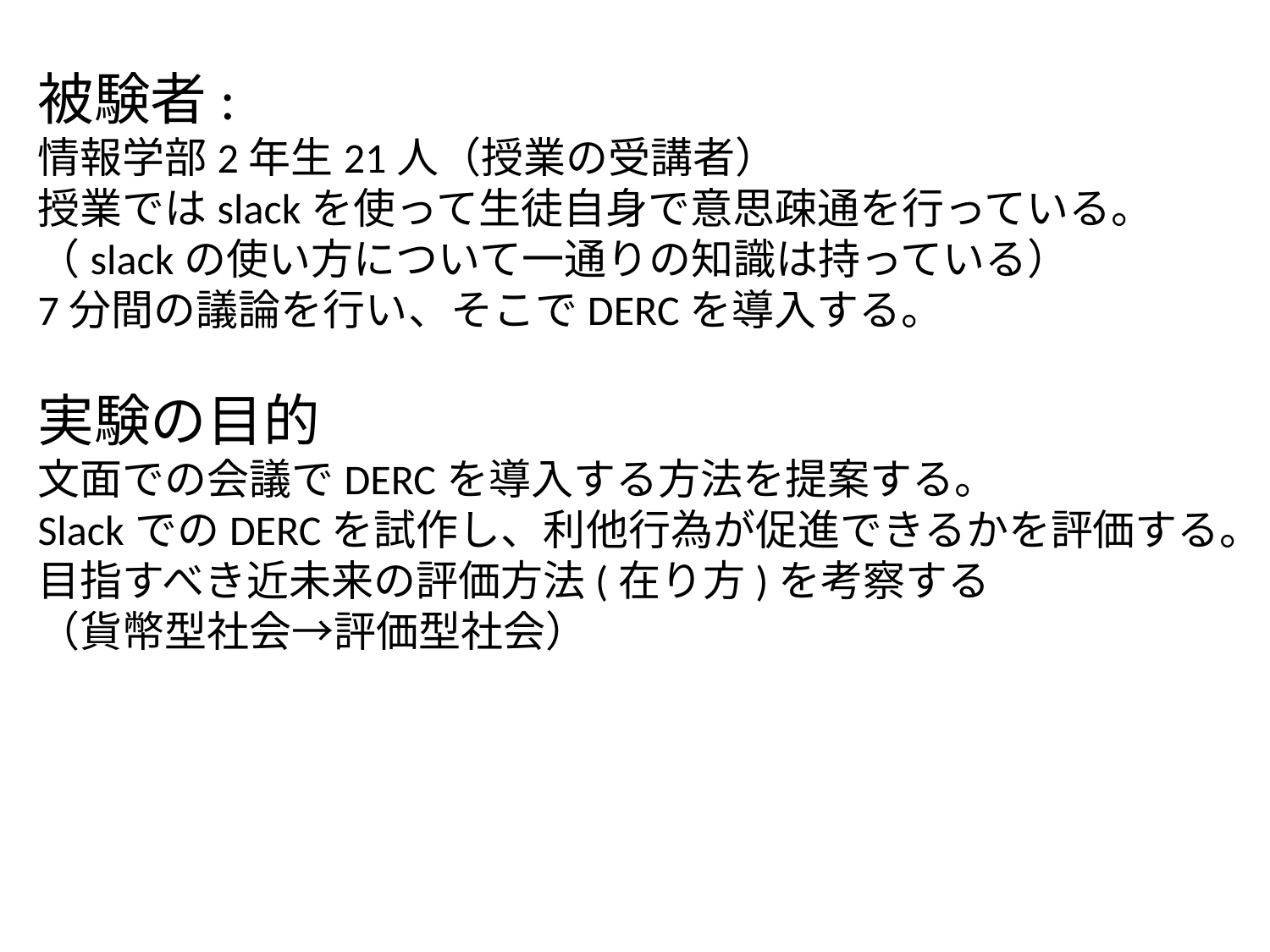

被験者:
情報学部2年生21人（授業の受講者）
授業ではslackを使って生徒自身で意思疎通を行っている。
（slackの使い方について一通りの知識は持っている）
7分間の議論を行い、そこでDERCを導入する。

実験の目的
文面での会議でDERCを導入する方法を提案する。
SlackでのDERCを試作し、利他行為が促進できるかを評価する。
目指すべき近未来の評価方法(在り方)を考察する
（貨幣型社会→評価型社会）